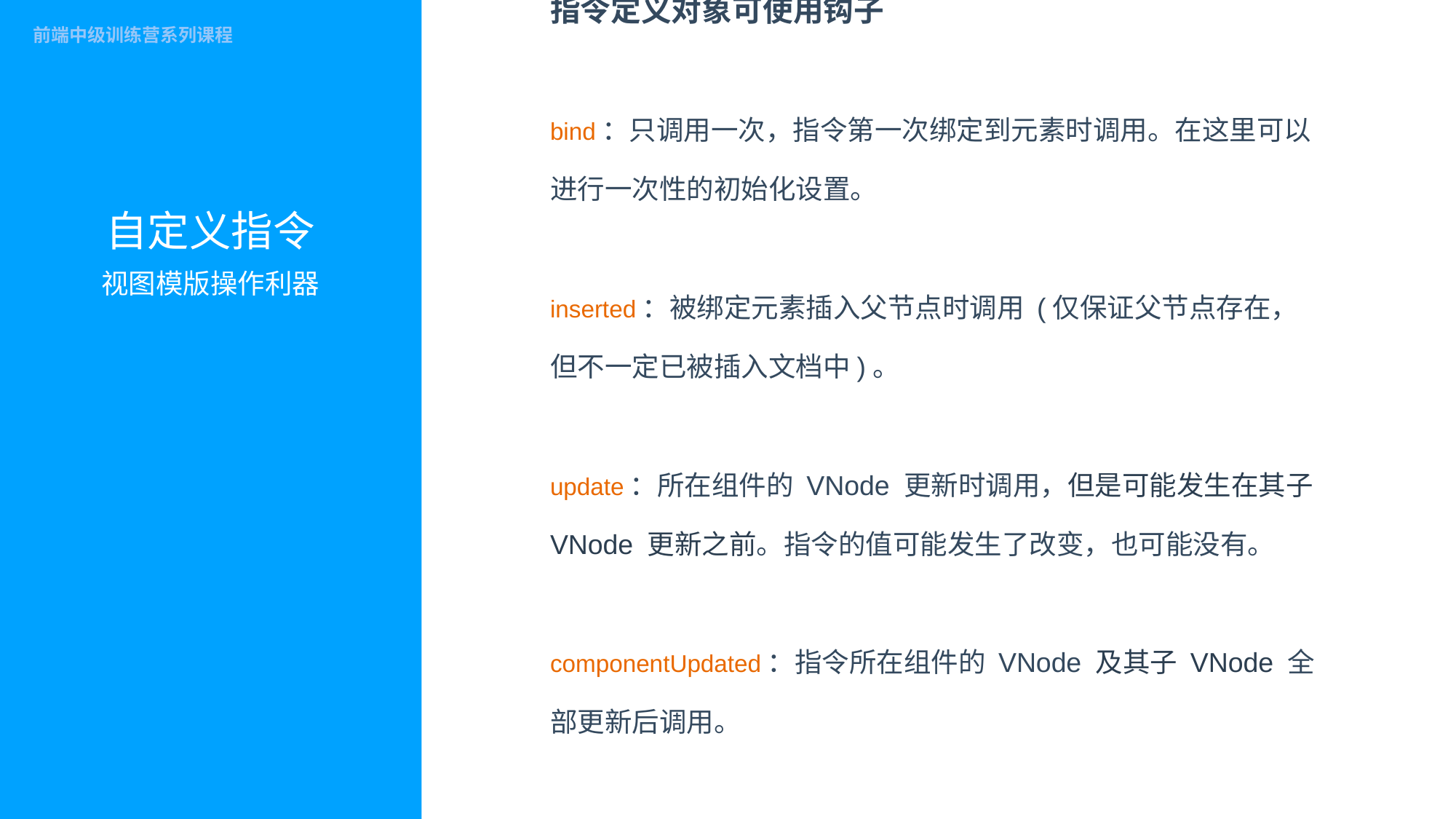

指令定义对象可使用钩子

bind：只调用一次，指令第一次绑定到元素时调用。在这里可以进行一次性的初始化设置。
inserted：被绑定元素插入父节点时调用 (仅保证父节点存在，但不一定已被插入文档中)。
update：所在组件的 VNode 更新时调用，但是可能发生在其子 VNode 更新之前。指令的值可能发生了改变，也可能没有。
componentUpdated：指令所在组件的 VNode 及其子 VNode 全部更新后调用。
unbind：只调用一次，指令与元素解绑时调用。
# 自定义指令
视图模版操作利器